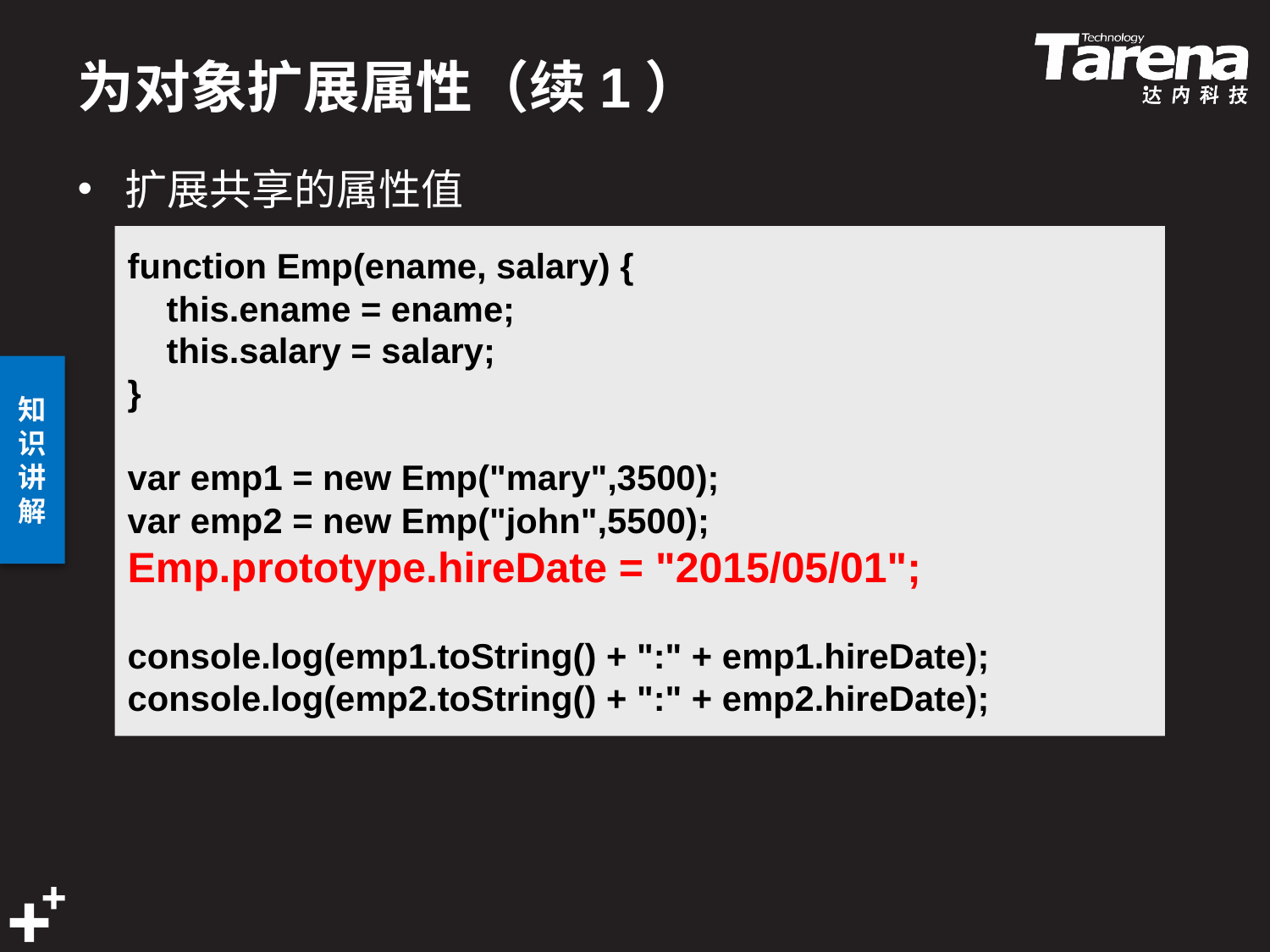

# 为对象扩展属性（续1）
扩展共享的属性值
function Emp(ename, salary) {
    this.ename = ename;
    this.salary = salary;
}

var emp1 = new Emp("mary",3500);
var emp2 = new Emp("john",5500);
Emp.prototype.hireDate = "2015/05/01";

console.log(emp1.toString() + ":" + emp1.hireDate);
console.log(emp2.toString() + ":" + emp2.hireDate);